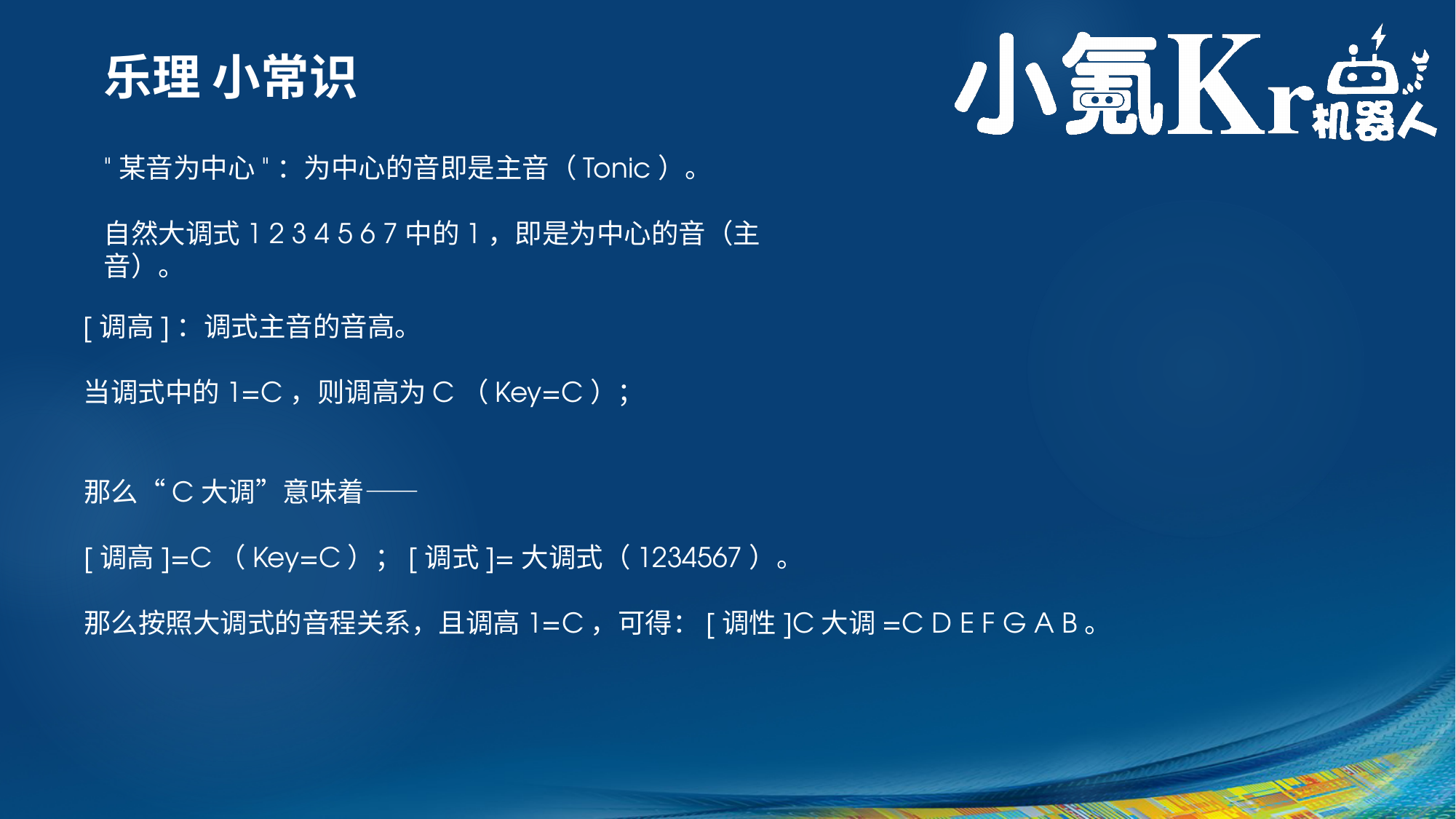

乐理 小常识
"某音为中心"：为中心的音即是主音（Tonic）。

自然大调式1 2 3 4 5 6 7中的1，即是为中心的音（主音）。
[调高]：调式主音的音高。

当调式中的1=C，则调高为C（Key=C）；
那么“C大调”意味着——

[调高]=C（Key=C）；[调式]=大调式（1234567）。

那么按照大调式的音程关系，且调高1=C，可得：[调性]C大调=C D E F G A B。